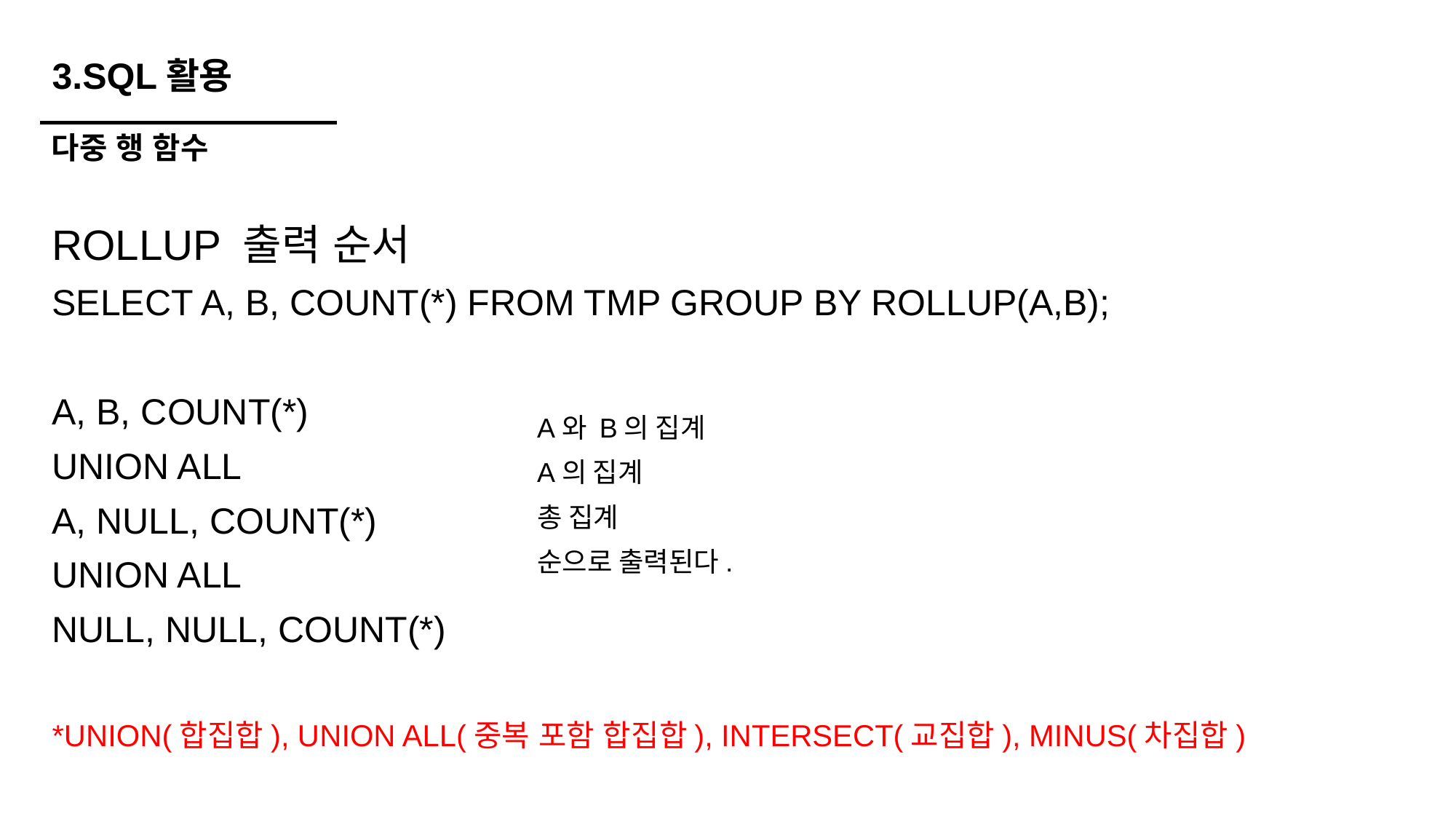

# 3.SQL활용
다중 행 함수
ROLLUP 출력 순서
SELECT A, B, COUNT(*) FROM TMP GROUP BY ROLLUP(A,B);

A, B, COUNT(*)
UNION ALL
A, NULL, COUNT(*)
UNION ALL
NULL, NULL, COUNT(*)

*UNION(합집합), UNION ALL(중복 포함 합집합), INTERSECT(교집합), MINUS(차집합)
A와 B의 집계
A의 집계
총 집계
순으로 출력된다.